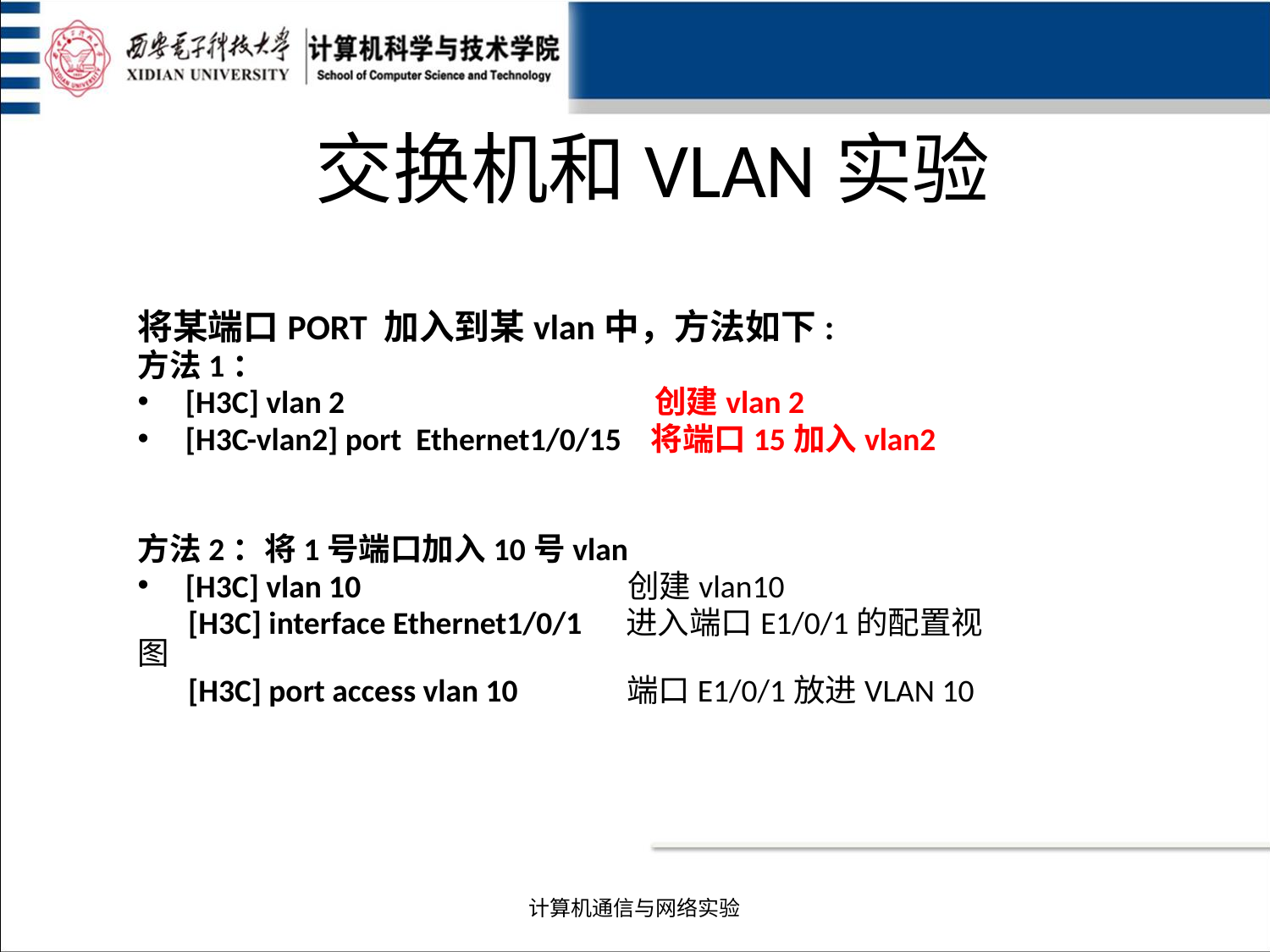

# 交换机和VLAN实验
将某端口PORT 加入到某vlan中，方法如下:
方法1：
[H3C] vlan 2                                          创建vlan 2
[H3C-vlan2] port  Ethernet1/0/15   将端口15加入vlan2

方法2：将1号端口加入10号vlan
[H3C] vlan 10                                    创建vlan10
       [H3C] interface Ethernet1/0/1     进入端口E1/0/1的配置视图
       [H3C] port access vlan 10              端口E1/0/1放进VLAN 10

计算机通信与网络实验